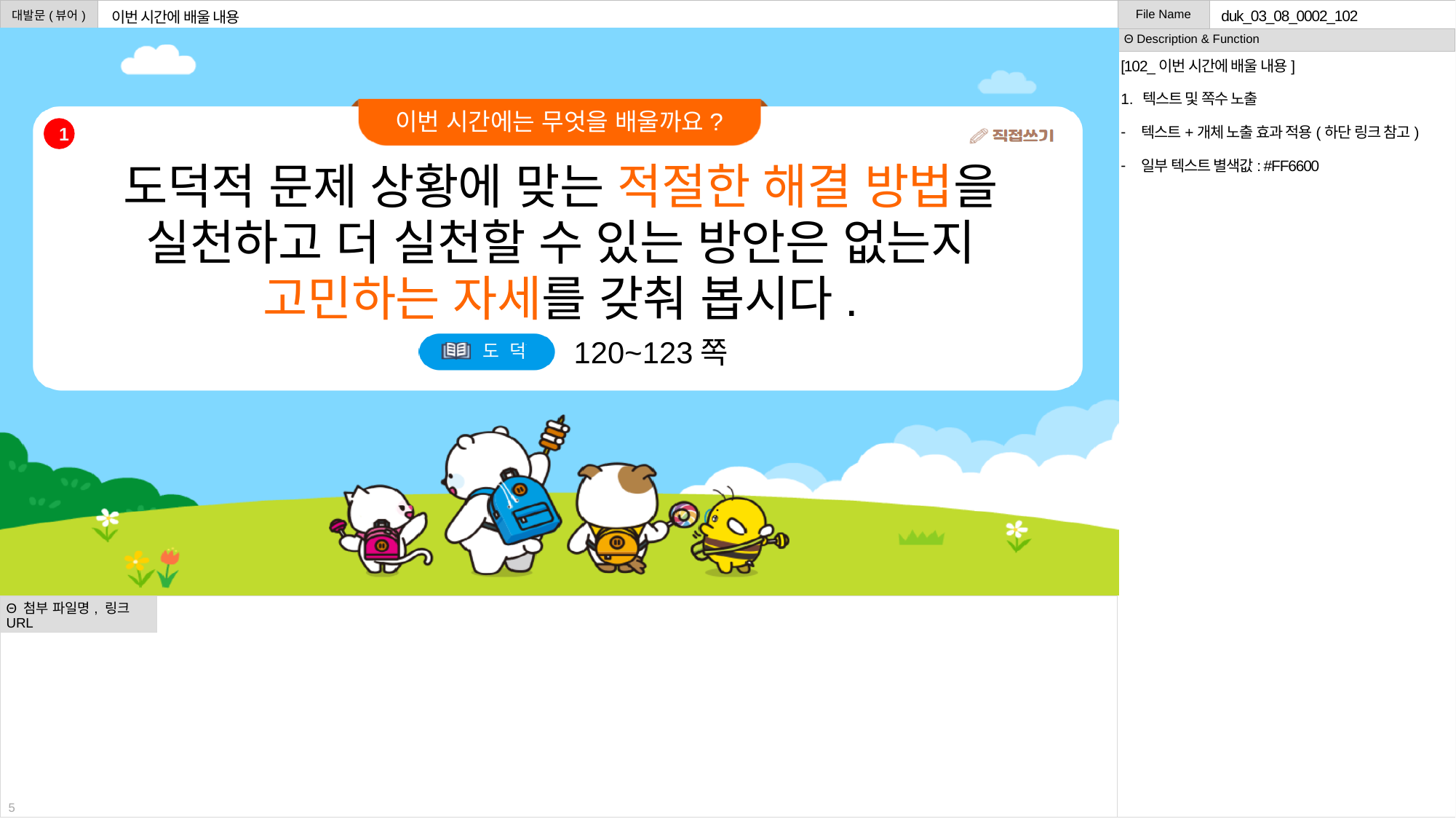

duk_03_08_0002_102
이번 시간에 배울 내용
[102_이번 시간에 배울 내용]
텍스트 및 쪽수 노출
텍스트+개체 노출 효과 적용(하단 링크 참고)
일부 텍스트 별색값: #FF6600

1
도덕적 문제 상황에 맞는 적절한 해결 방법을
실천하고 더 실천할 수 있는 방안은 없는지
고민하는 자세를 갖춰 봅시다.
120~123쪽